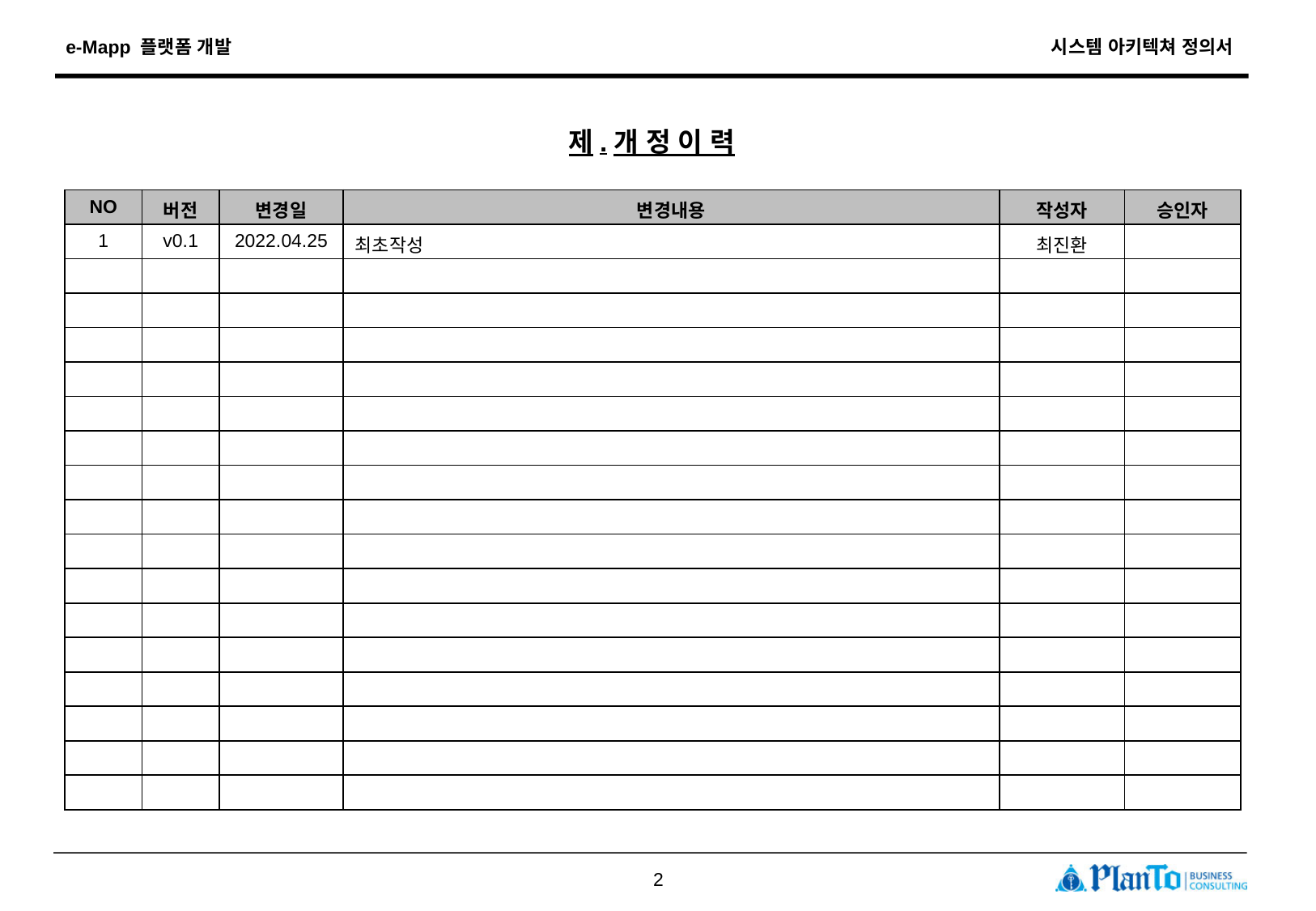

제.개 정 이 력
| NO | 버전 | 변경일 | 변경내용 | 작성자 | 승인자 |
| --- | --- | --- | --- | --- | --- |
| 1 | v0.1 | 2022.04.25 | 최초작성 | 최진환 |  |
|  |  |  |  |  |  |
|  |  |  |  |  |  |
|  |  |  |  |  |  |
|  |  |  |  |  |  |
|  |  |  |  |  |  |
|  |  |  |  |  |  |
|  |  |  |  |  |  |
|  |  |  |  |  |  |
|  |  |  |  |  |  |
|  |  |  |  |  |  |
|  |  |  |  |  |  |
|  |  |  |  |  |  |
|  |  |  |  |  |  |
|  |  |  |  |  |  |
|  |  |  |  |  |  |
|  |  |  |  |  |  |